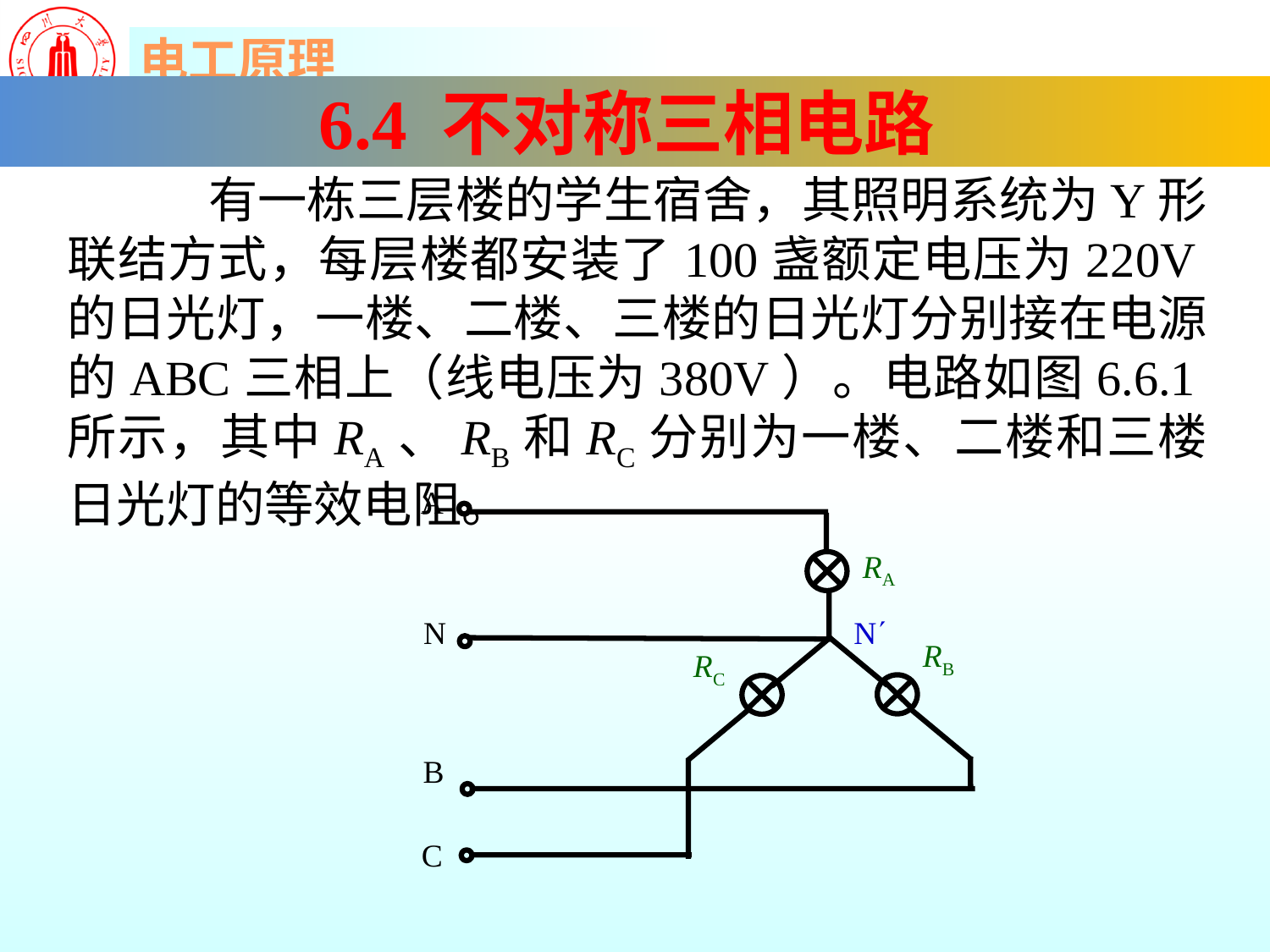

6.4 不对称三相电路
        有一栋三层楼的学生宿舍，其照明系统为Y形联结方式，每层楼都安装了100盏额定电压为220V的日光灯，一楼、二楼、三楼的日光灯分别接在电源的ABC三相上（线电压为380V）。电路如图6.6.1所示，其中RA、RB和RC分别为一楼、二楼和三楼日光灯的等效电阻。

A

RA

N′
N
RB

RC

B

C